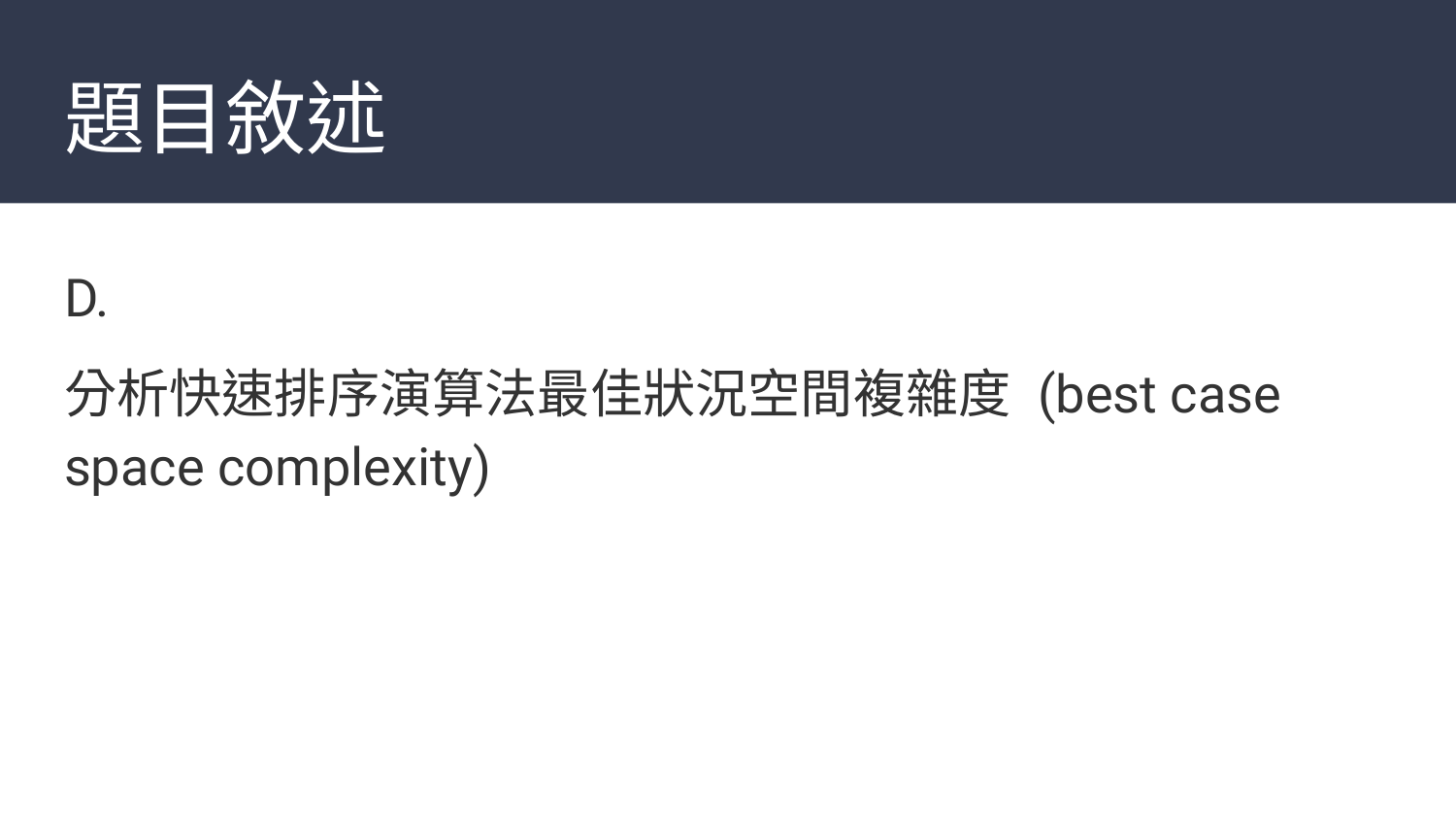

# 題目敘述
D.
分析快速排序演算法最佳狀況空間複雜度 (best case space complexity)